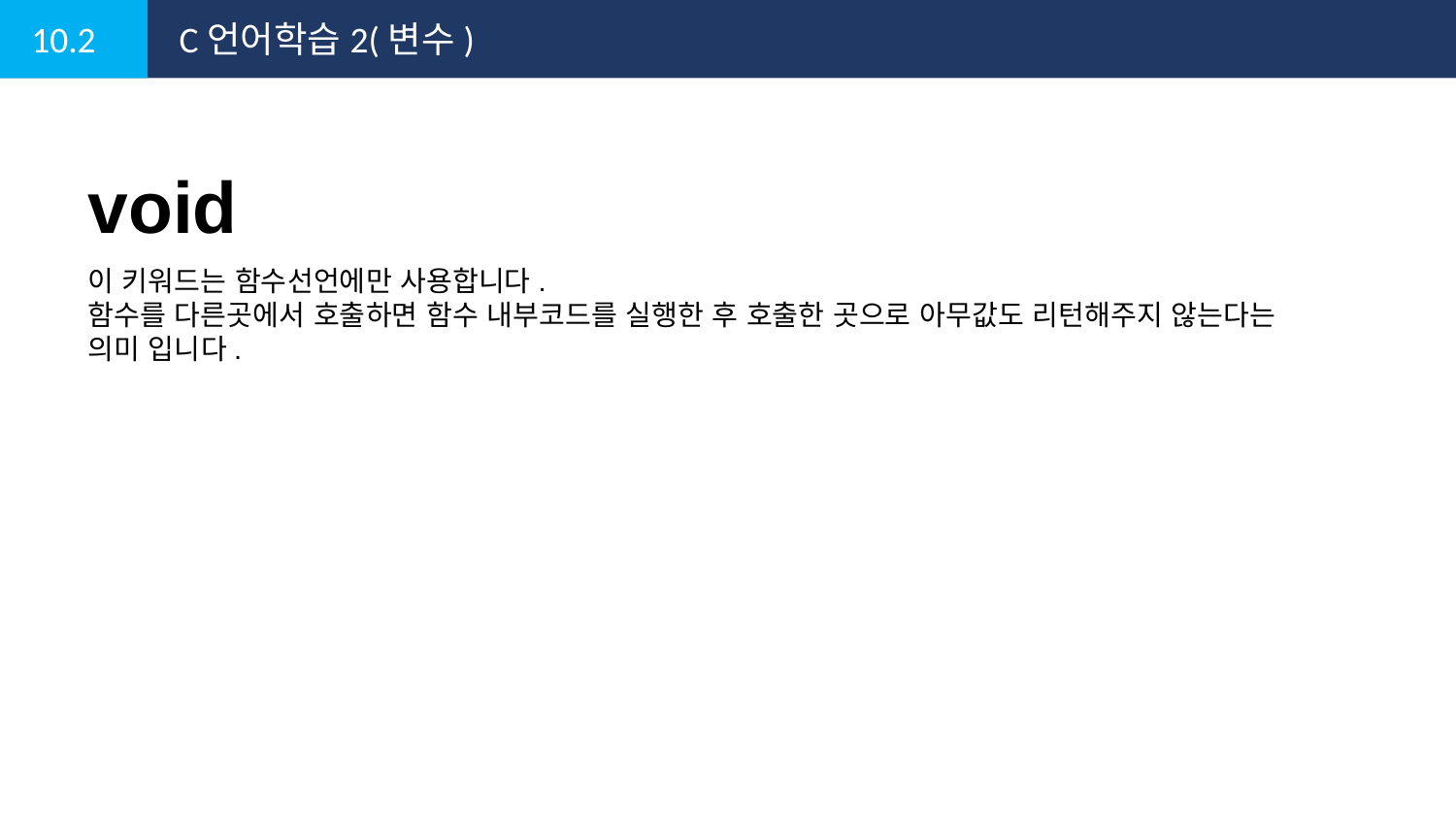

10.2
C언어학습2(변수)
void
이 키워드는 함수선언에만 사용합니다.
함수를 다른곳에서 호출하면 함수 내부코드를 실행한 후 호출한 곳으로 아무값도 리턴해주지 않는다는 의미 입니다.